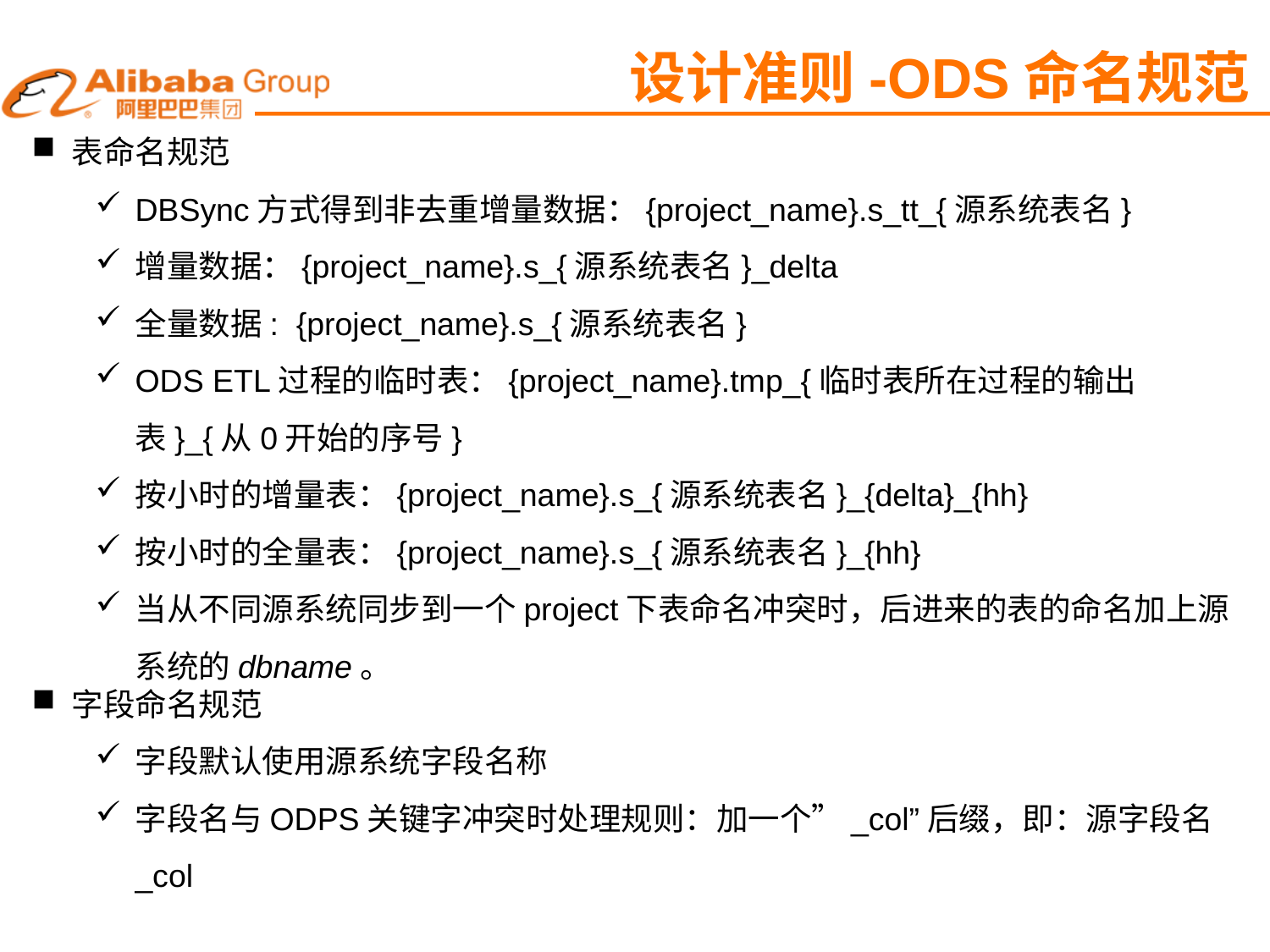

设计准则-ODS命名规范
表命名规范
DBSync方式得到非去重增量数据：{project_name}.s_tt_{源系统表名}
增量数据：{project_name}.s_{源系统表名}_delta
全量数据:  {project_name}.s_{源系统表名}
ODS ETL过程的临时表：{project_name}.tmp_{临时表所在过程的输出表}_{从0开始的序号}
按小时的增量表：{project_name}.s_{源系统表名}_{delta}_{hh}
按小时的全量表：{project_name}.s_{源系统表名}_{hh}
当从不同源系统同步到一个project下表命名冲突时，后进来的表的命名加上源系统的dbname。
字段命名规范
字段默认使用源系统字段名称
字段名与ODPS关键字冲突时处理规则：加一个”_col”后缀，即：源字段名_col
流量
商品
交易